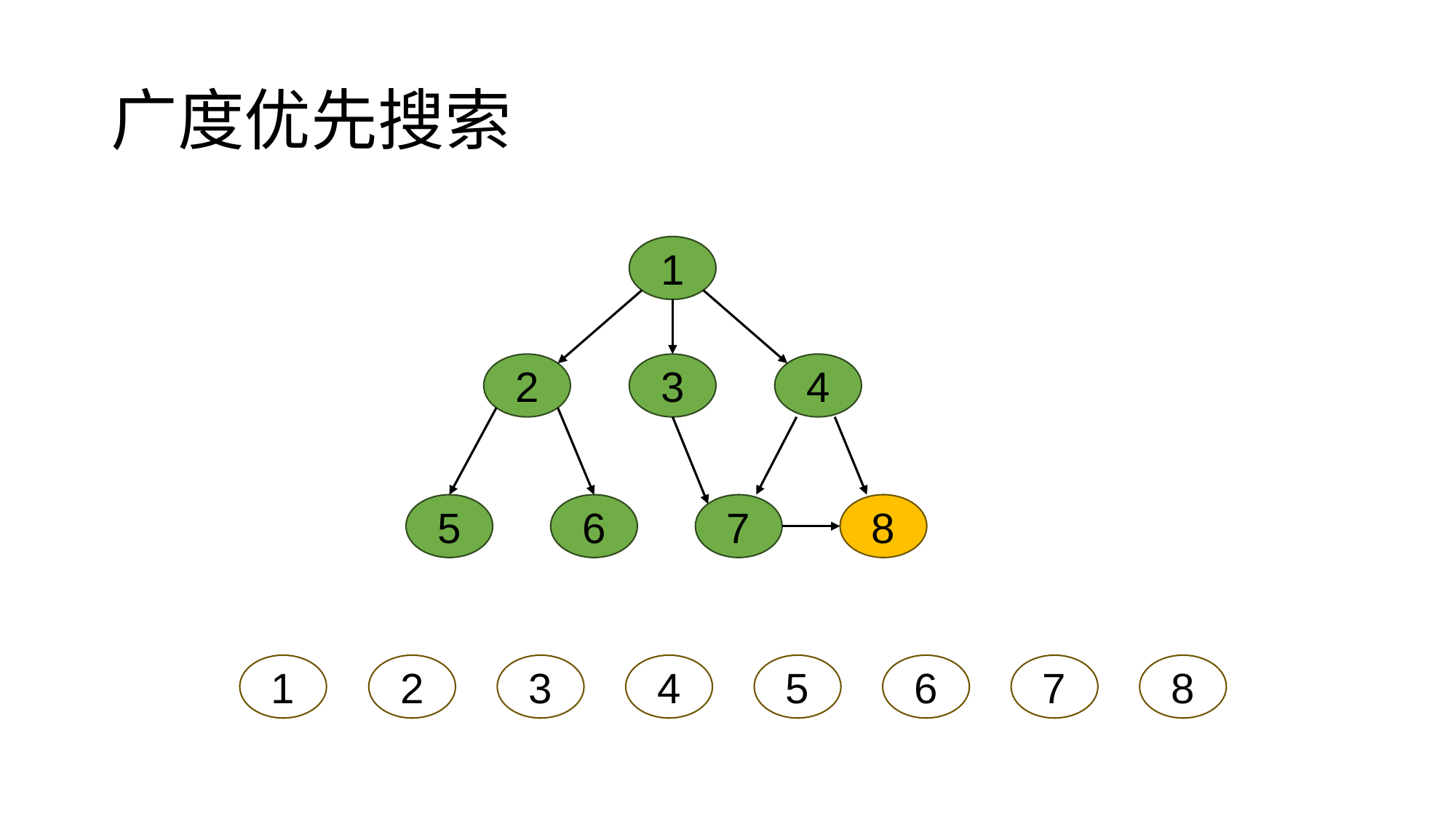

# 广度优先搜索
1
2
3
4
8
7
5
6
8
4
5
6
7
1
2
3